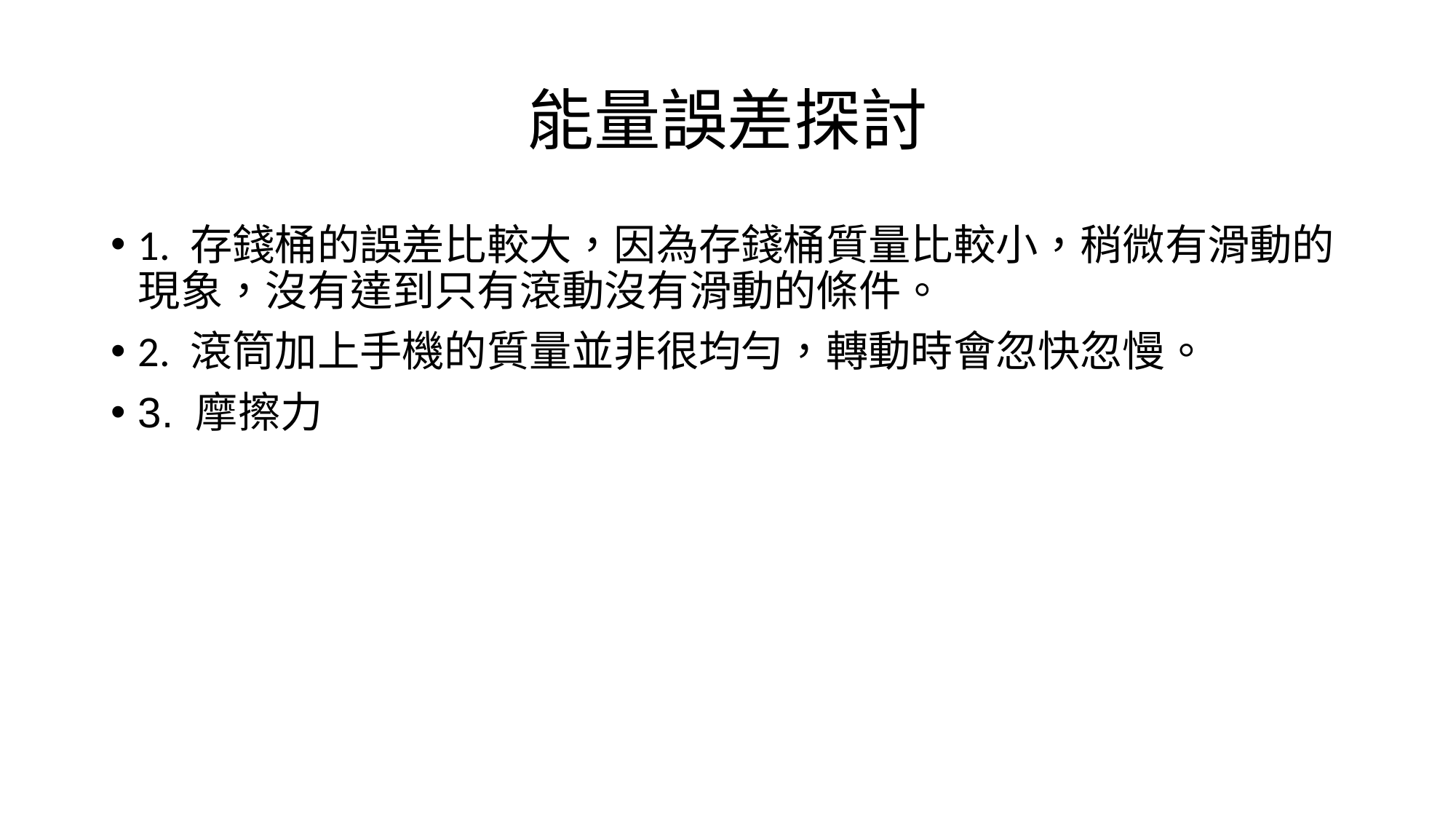

# 能量誤差探討
1. 存錢桶的誤差比較大，因為存錢桶質量比較小，稍微有滑動的現象，沒有達到只有滾動沒有滑動的條件。
2. 滾筒加上手機的質量並非很均勻，轉動時會忽快忽慢。
3. 摩擦力